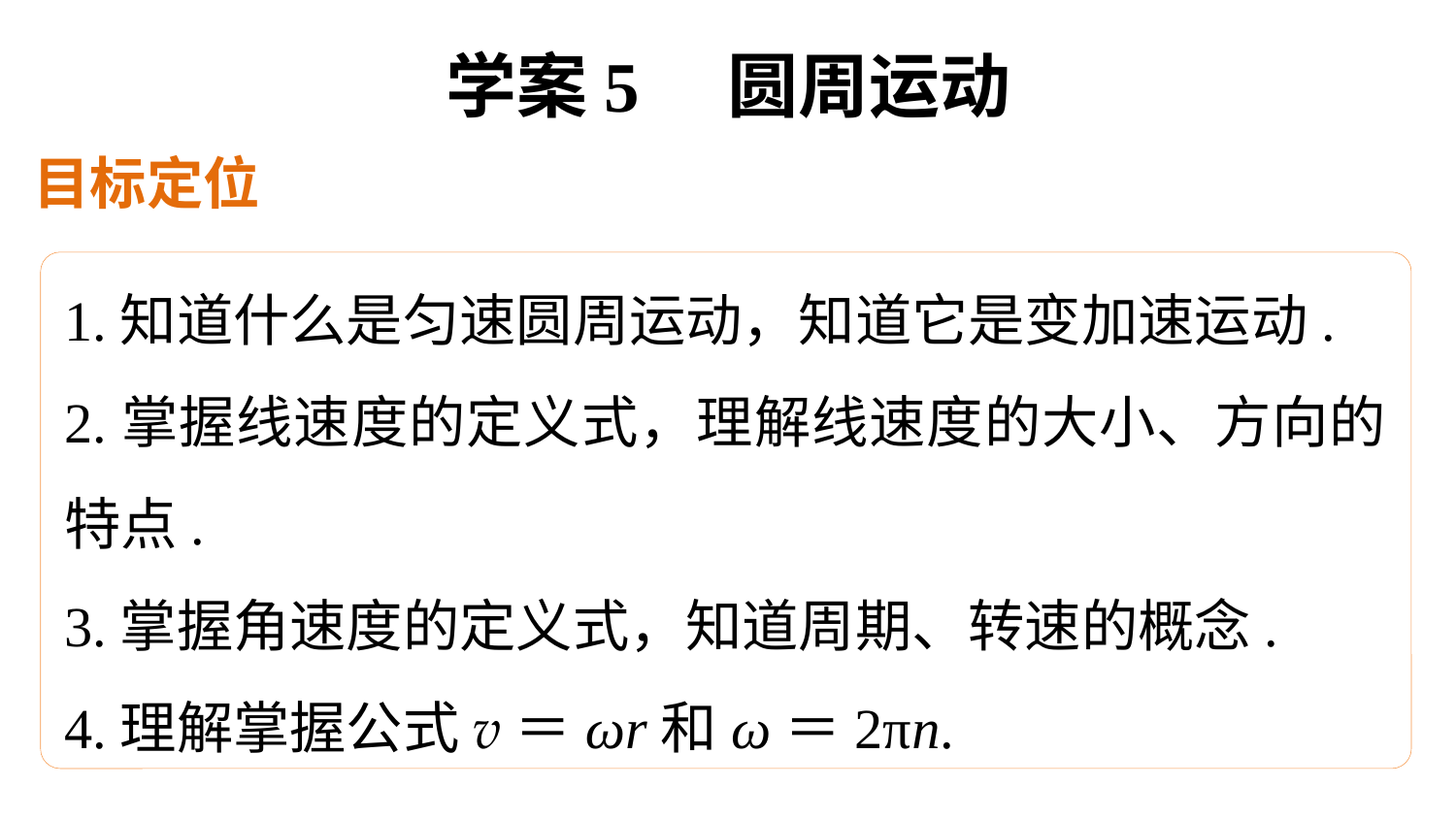

学案5　圆周运动
目标定位
1.知道什么是匀速圆周运动，知道它是变加速运动.
2.掌握线速度的定义式，理解线速度的大小、方向的特点.
3.掌握角速度的定义式，知道周期、转速的概念.
4.理解掌握公式v＝ωr和ω＝2πn.